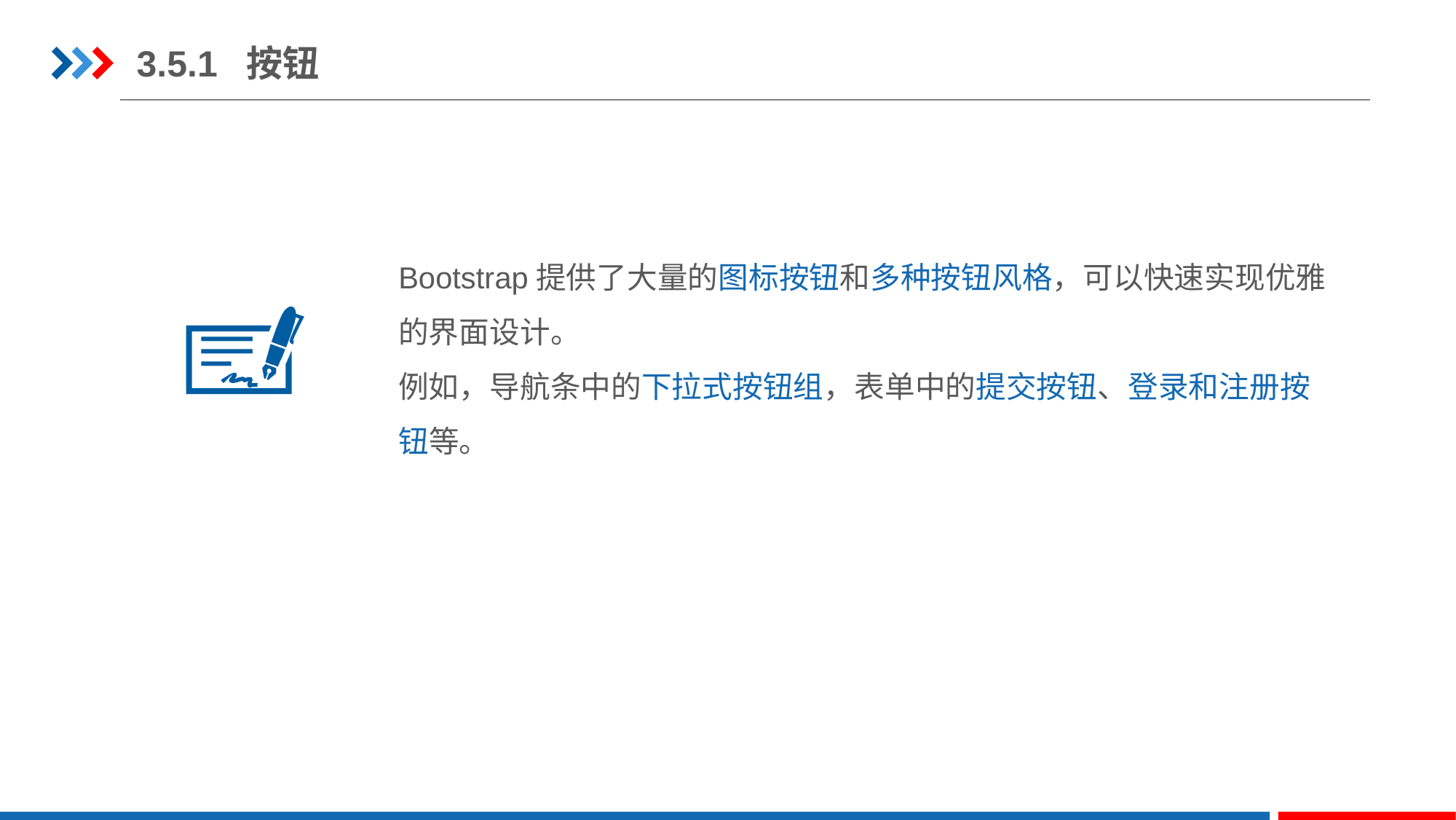

3.5.1  按钮
Bootstrap提供了大量的图标按钮和多种按钮风格，可以快速实现优雅的界面设计。
例如，导航条中的下拉式按钮组，表单中的提交按钮、登录和注册按钮等。